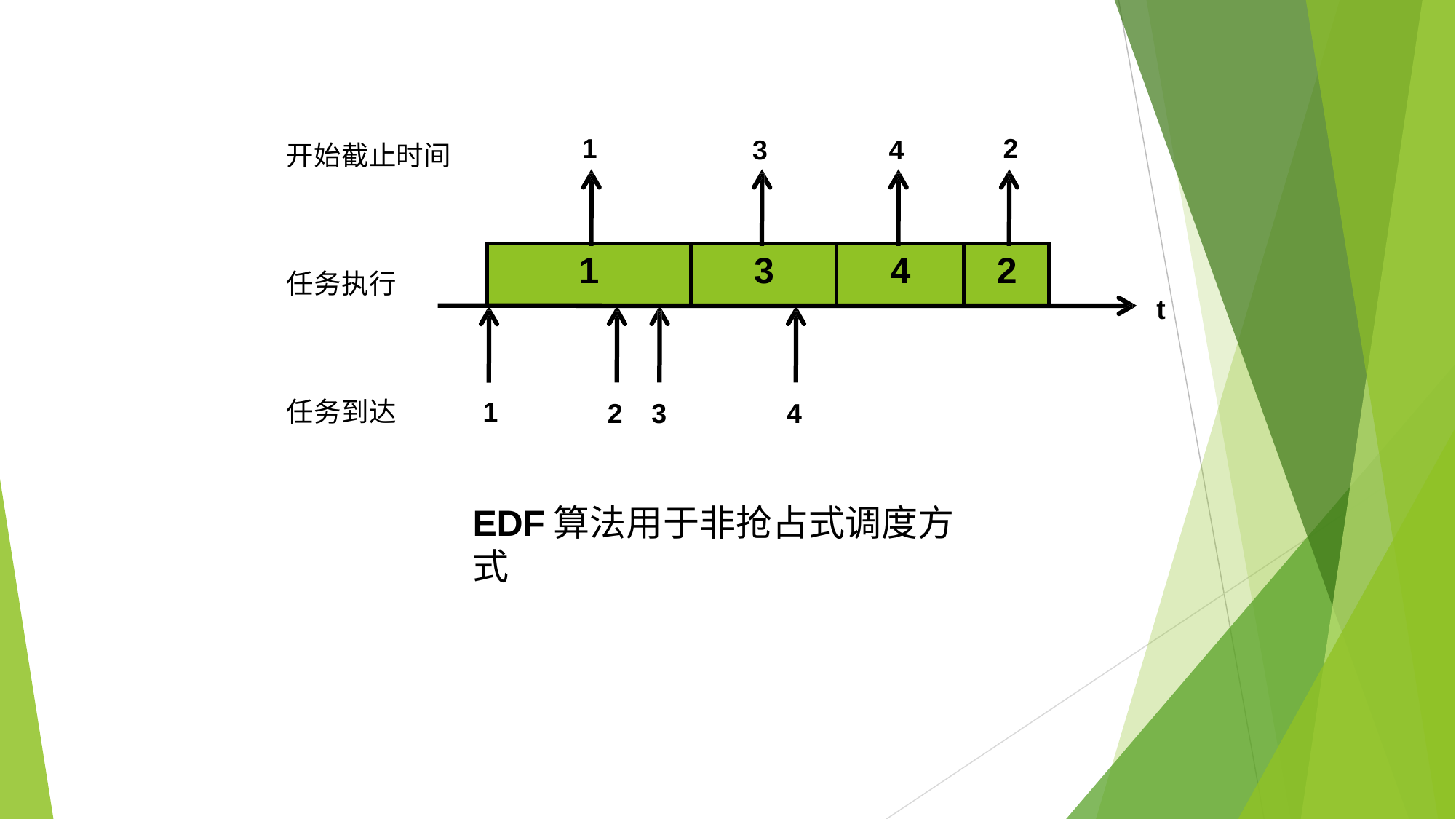

1
2
3
4
开始截止时间

| 1 | 3 | 4 | 2 |
| --- | --- | --- | --- |
任务执行
t

1
任务到达
2	3
4
EDF算法用于非抢占式调度方式